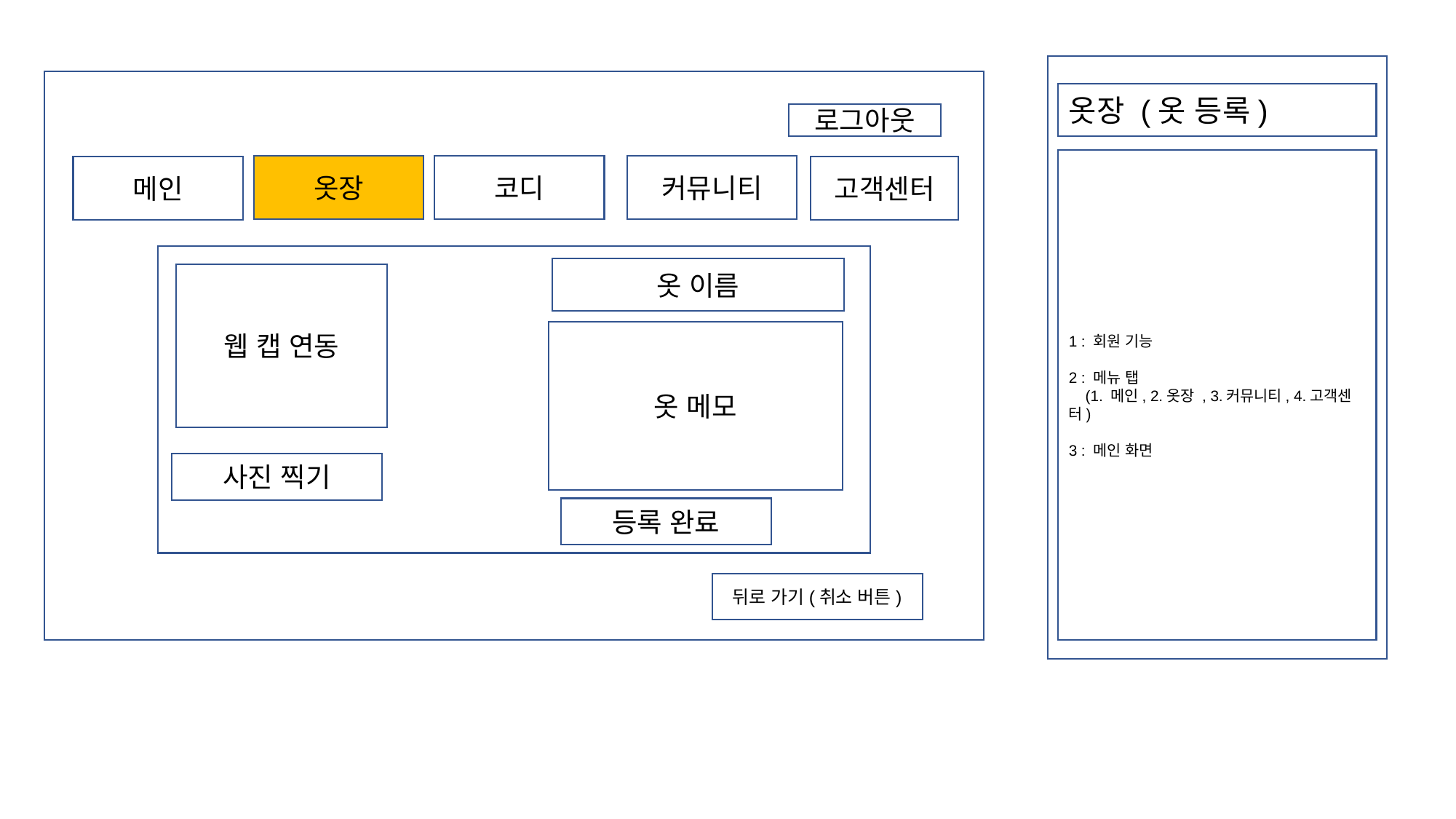

옷장 (옷 등록)
로그아웃
1 : 회원 기능

2 : 메뉴 탭
    (1. 메인, 2.옷장 , 3.커뮤니티, 4.고객센터)

3 : 메인 화면
옷장
코디
커뮤니티
메인
고객센터

옷 이름
웹 캡 연동
옷 메모
사진 찍기
등록 완료
뒤로 가기(취소 버튼)